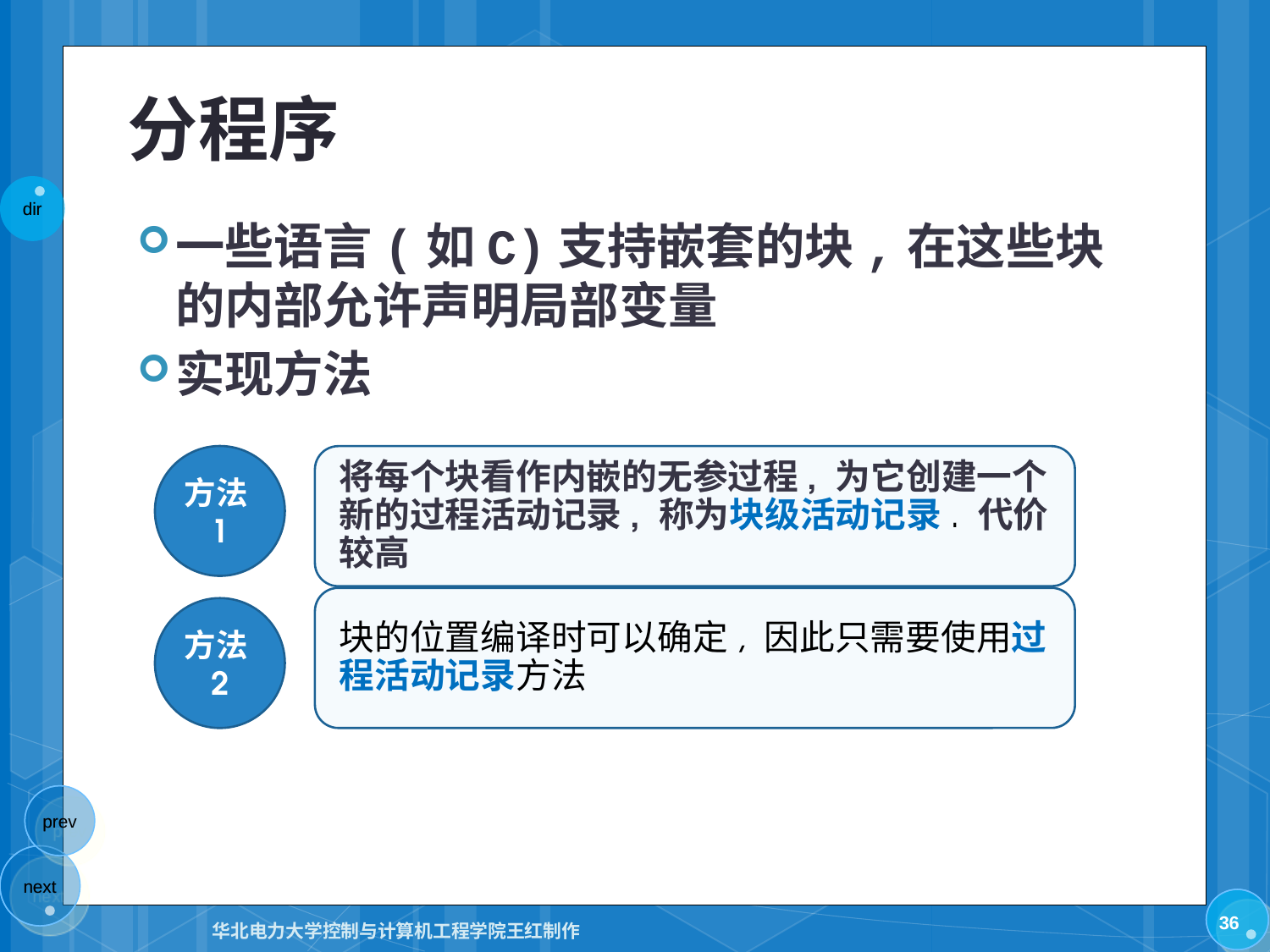

# 分程序
一些语言(如C)支持嵌套的块,在这些块的内部允许声明局部变量
实现方法
方法1
将每个块看作内嵌的无参过程, 为它创建一个新的过程活动记录, 称为块级活动记录. 代价较高
块的位置编译时可以确定, 因此只需要使用过程活动记录方法
方法2
36
华北电力大学控制与计算机工程学院王红制作